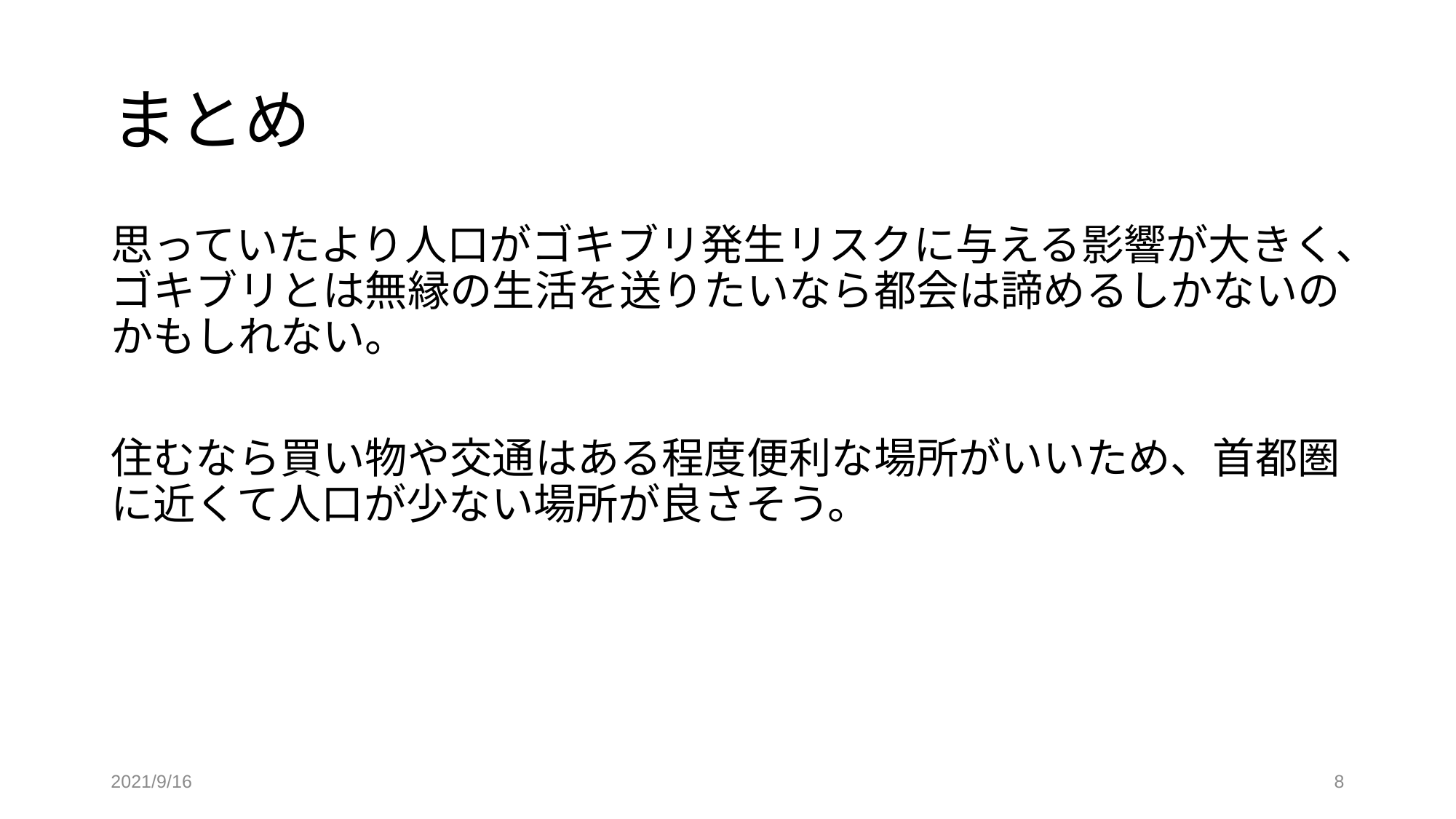

# まとめ
思っていたより人口がゴキブリ発生リスクに与える影響が大きく、ゴキブリとは無縁の生活を送りたいなら都会は諦めるしかないのかもしれない。

住むなら買い物や交通はある程度便利な場所がいいため、首都圏に近くて人口が少ない場所が良さそう。
2021/9/16
8